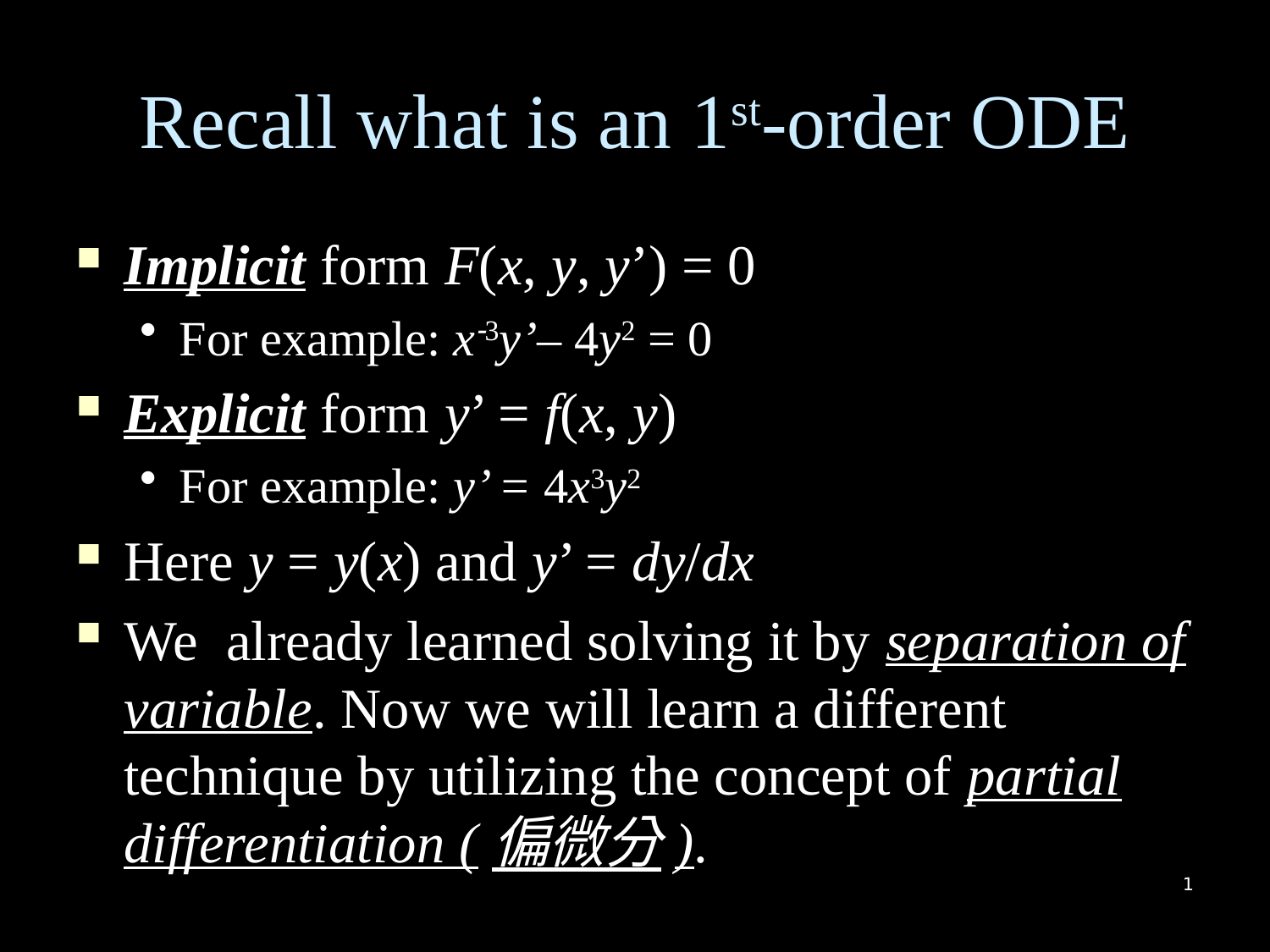

# Recall what is an 1st-order ODE
Implicit form F(x, y, y’) = 0
For example: x−3y’– 4y2 = 0
Explicit form y’ = f(x, y)
For example: y’ = 4x3y2
Here y = y(x) and y’ = dy/dx
We  already learned solving it by separation of variable. Now we will learn a different technique by utilizing the concept of partial differentiation (偏微分).
1